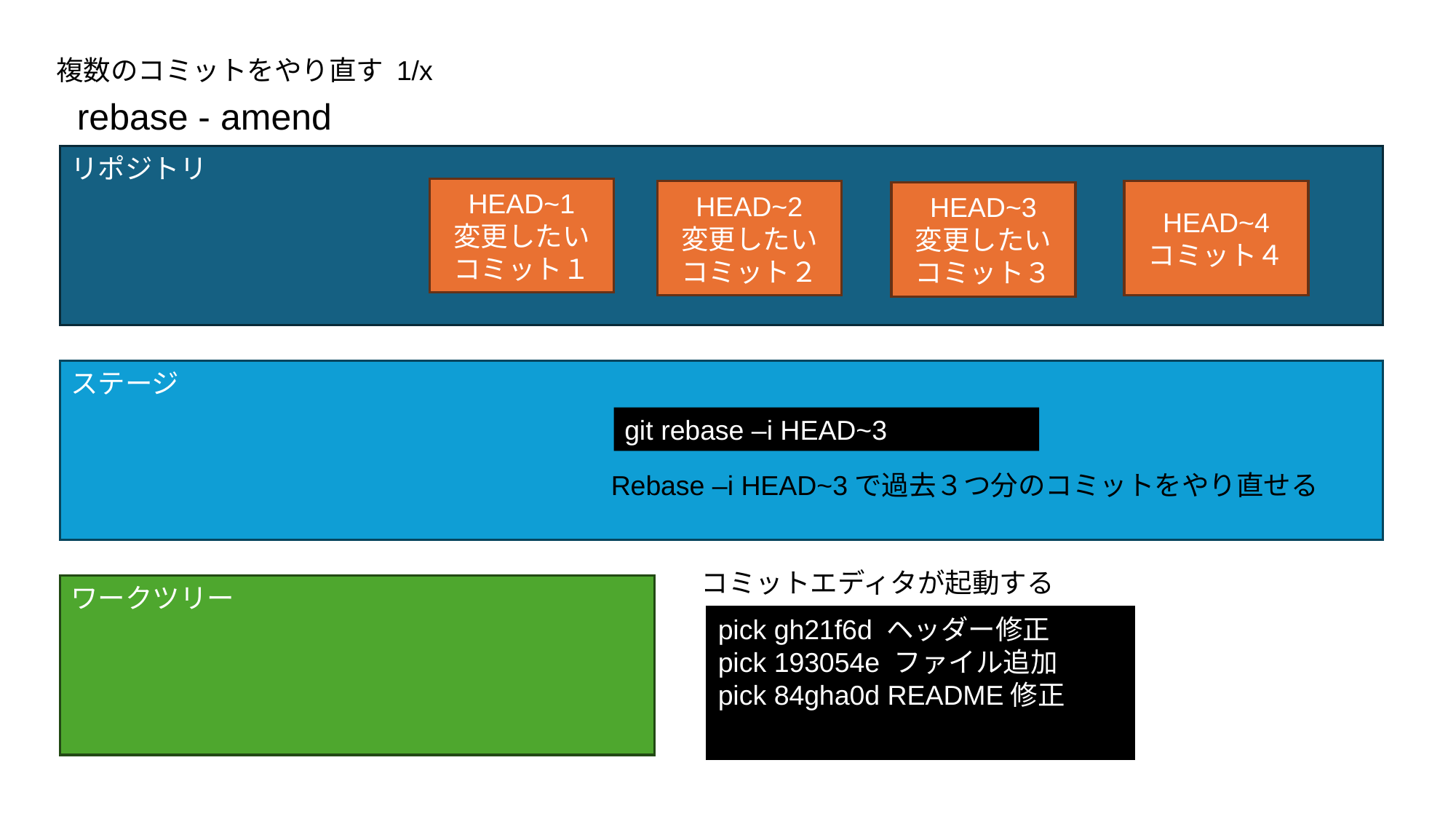

複数のコミットをやり直す 1/x
rebase - amend
リポジトリ
HEAD~1
変更したい
コミット１
HEAD~4
コミット４
HEAD~2
変更したい
コミット２
HEAD~3
変更したい
コミット３
ステージ
git rebase –i HEAD~3
Rebase –i HEAD~3で過去３つ分のコミットをやり直せる
コミットエディタが起動する
ワークツリー
pick gh21f6d ヘッダー修正
pick 193054e ファイル追加
pick 84gha0d README修正